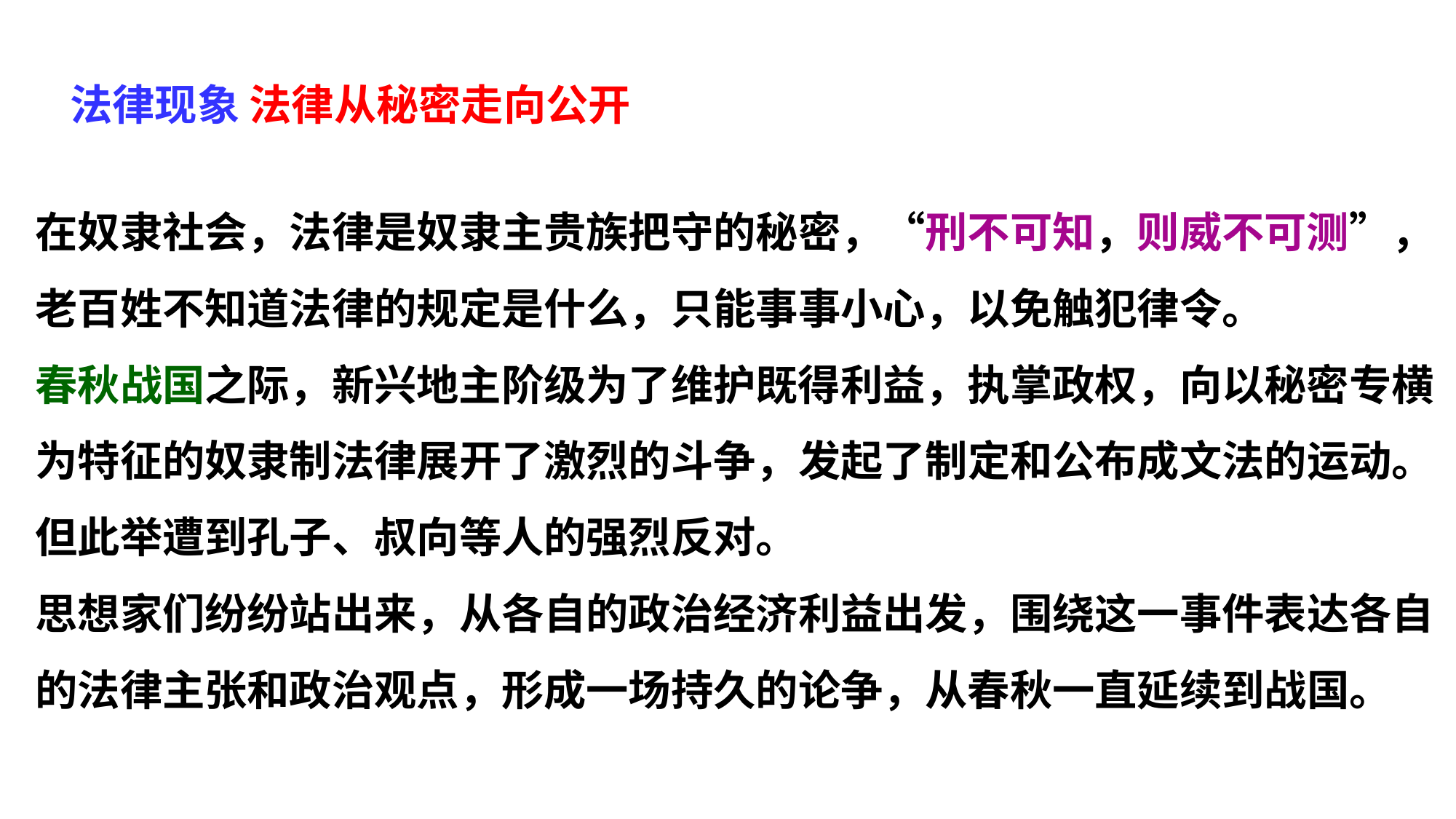

法律现象 法律从秘密走向公开
在奴隶社会，法律是奴隶主贵族把守的秘密，“刑不可知，则威不可测”，老百姓不知道法律的规定是什么，只能事事小心，以免触犯律令。
春秋战国之际，新兴地主阶级为了维护既得利益，执掌政权，向以秘密专横为特征的奴隶制法律展开了激烈的斗争，发起了制定和公布成文法的运动。
但此举遭到孔子、叔向等人的强烈反对。
思想家们纷纷站出来，从各自的政治经济利益出发，围绕这一事件表达各自的法律主张和政治观点，形成一场持久的论争，从春秋一直延续到战国。